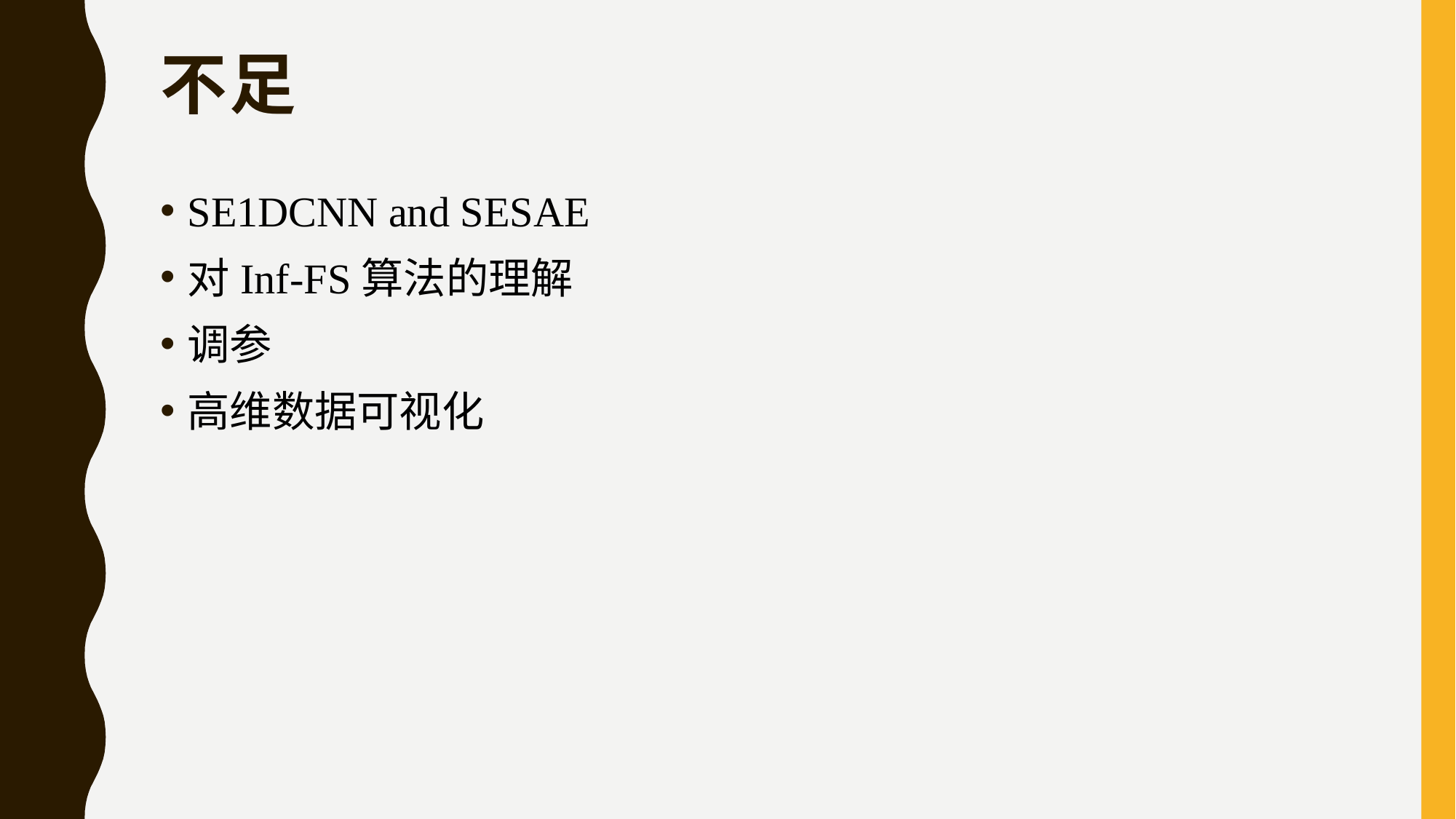

# 不足
SE1DCNN and SESAE
对Inf-FS算法的理解
调参
高维数据可视化